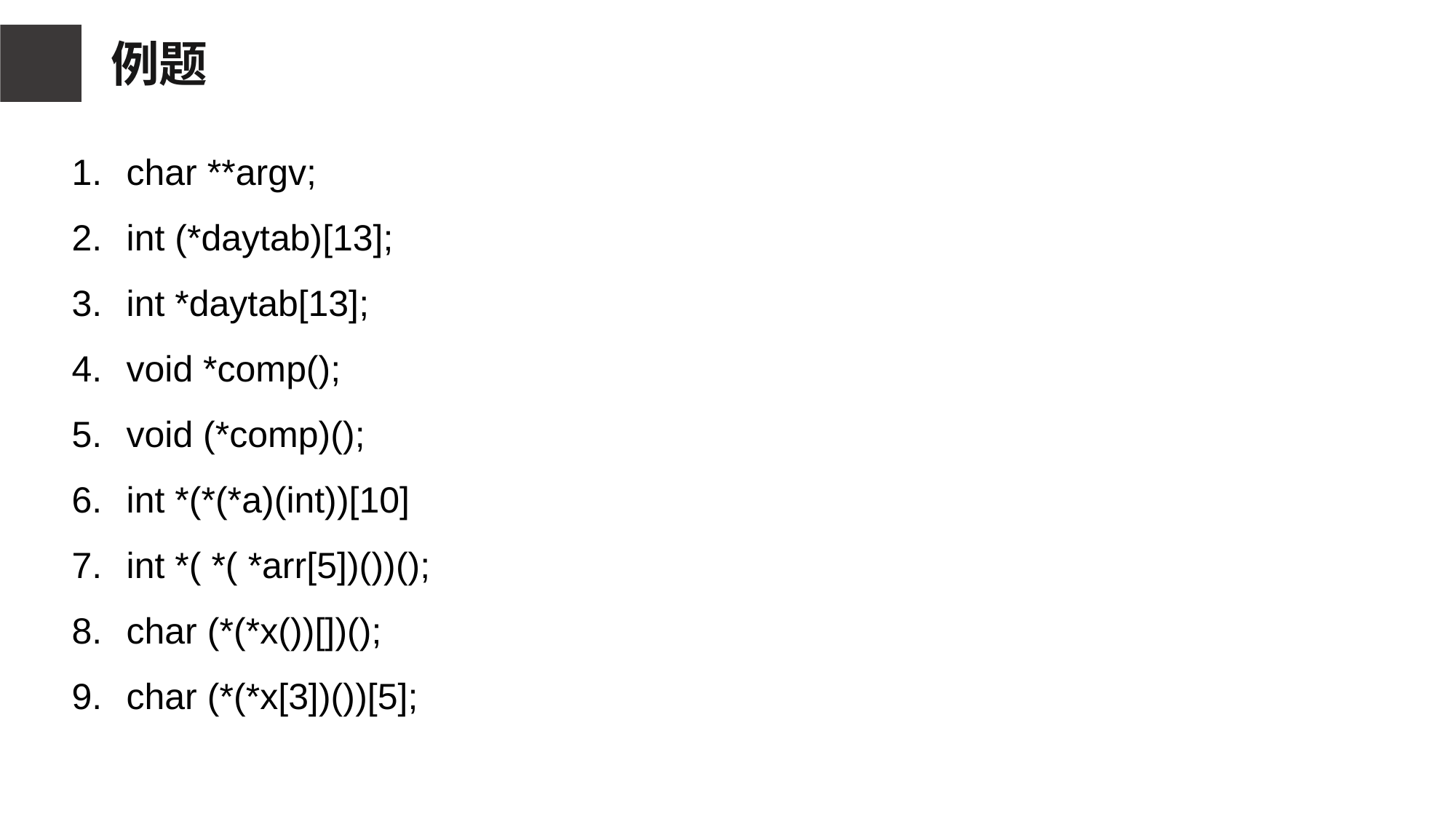

例题
char **argv;
int (*daytab)[13];
int *daytab[13];
void *comp();
void (*comp)();
int *(*(*a)(int))[10]
int *( *( *arr[5])())();
char (*(*x())[])();
char (*(*x[3])())[5];